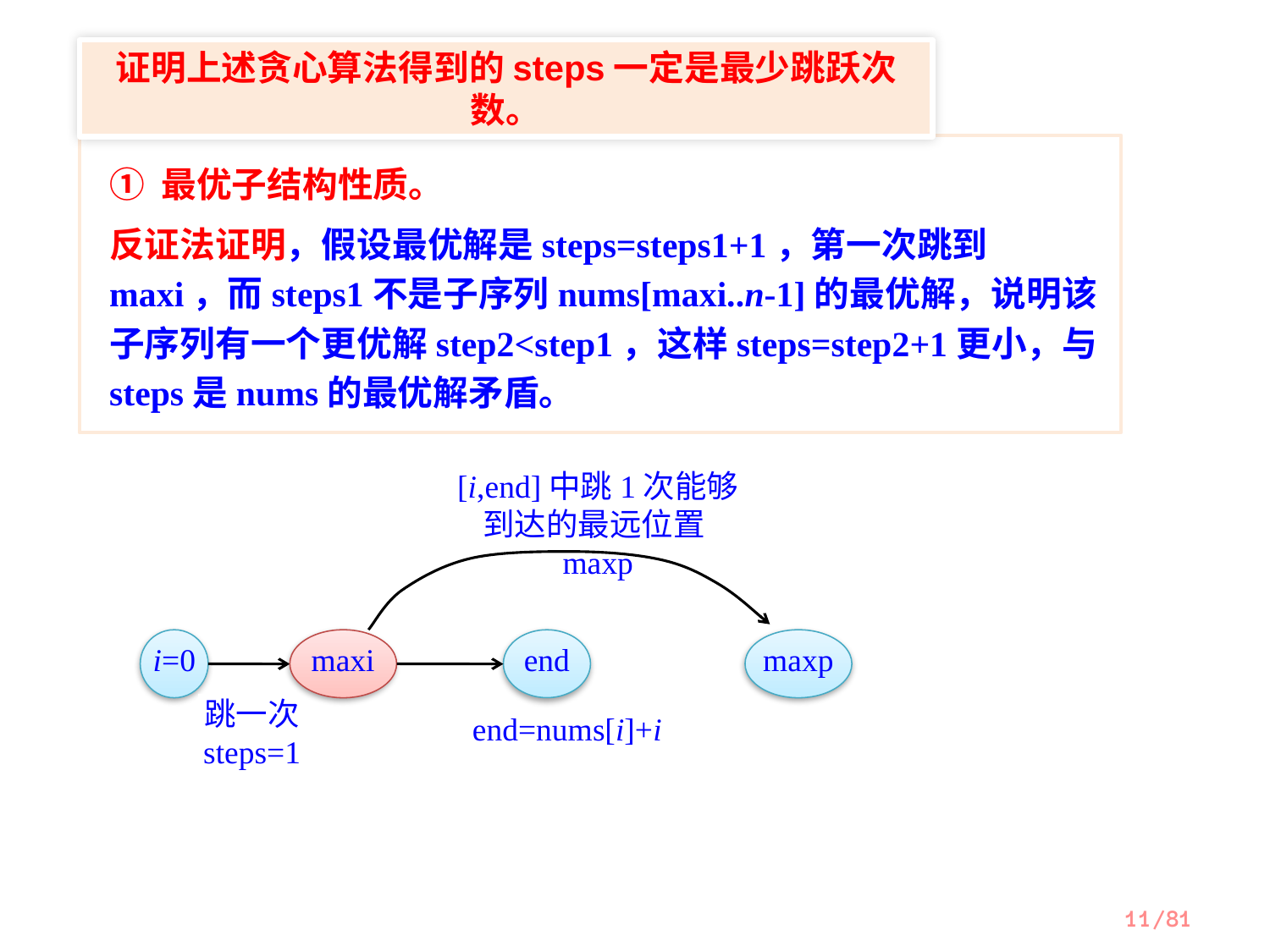

证明上述贪心算法得到的steps一定是最少跳跃次数。
① 最优子结构性质。
反证法证明，假设最优解是steps=steps1+1，第一次跳到maxi，而steps1不是子序列nums[maxi..n-1]的最优解，说明该子序列有一个更优解step2<step1，这样steps=step2+1更小，与steps是nums的最优解矛盾。
[i,end]中跳1次能够到达的最远位置maxp

i=0
maxi
end
maxp

跳一次
steps=1
end=nums[i]+i
11/81